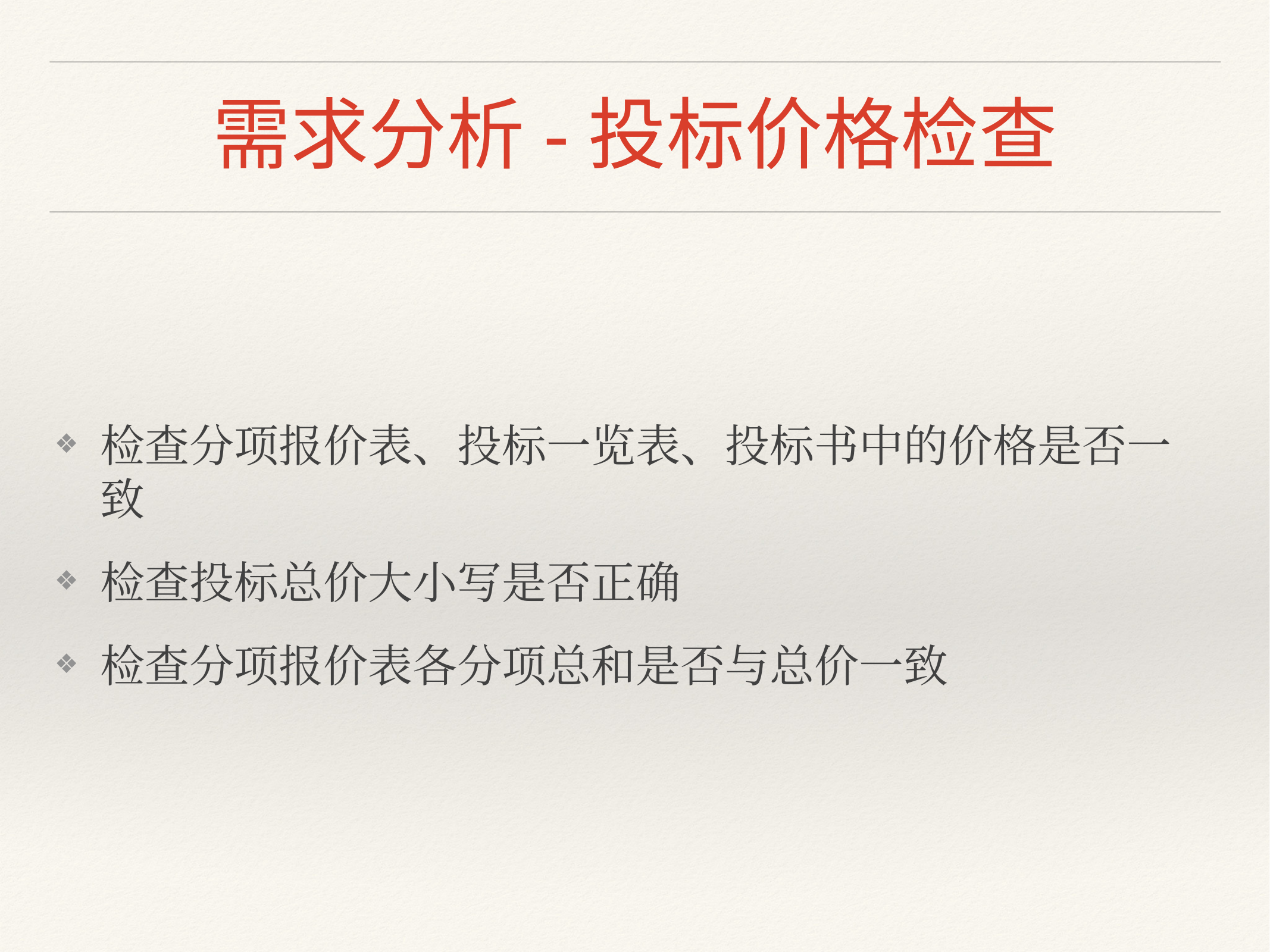

# 需求分析-投标价格检查
检查分项报价表、投标一览表、投标书中的价格是否一致
检查投标总价大小写是否正确
检查分项报价表各分项总和是否与总价一致